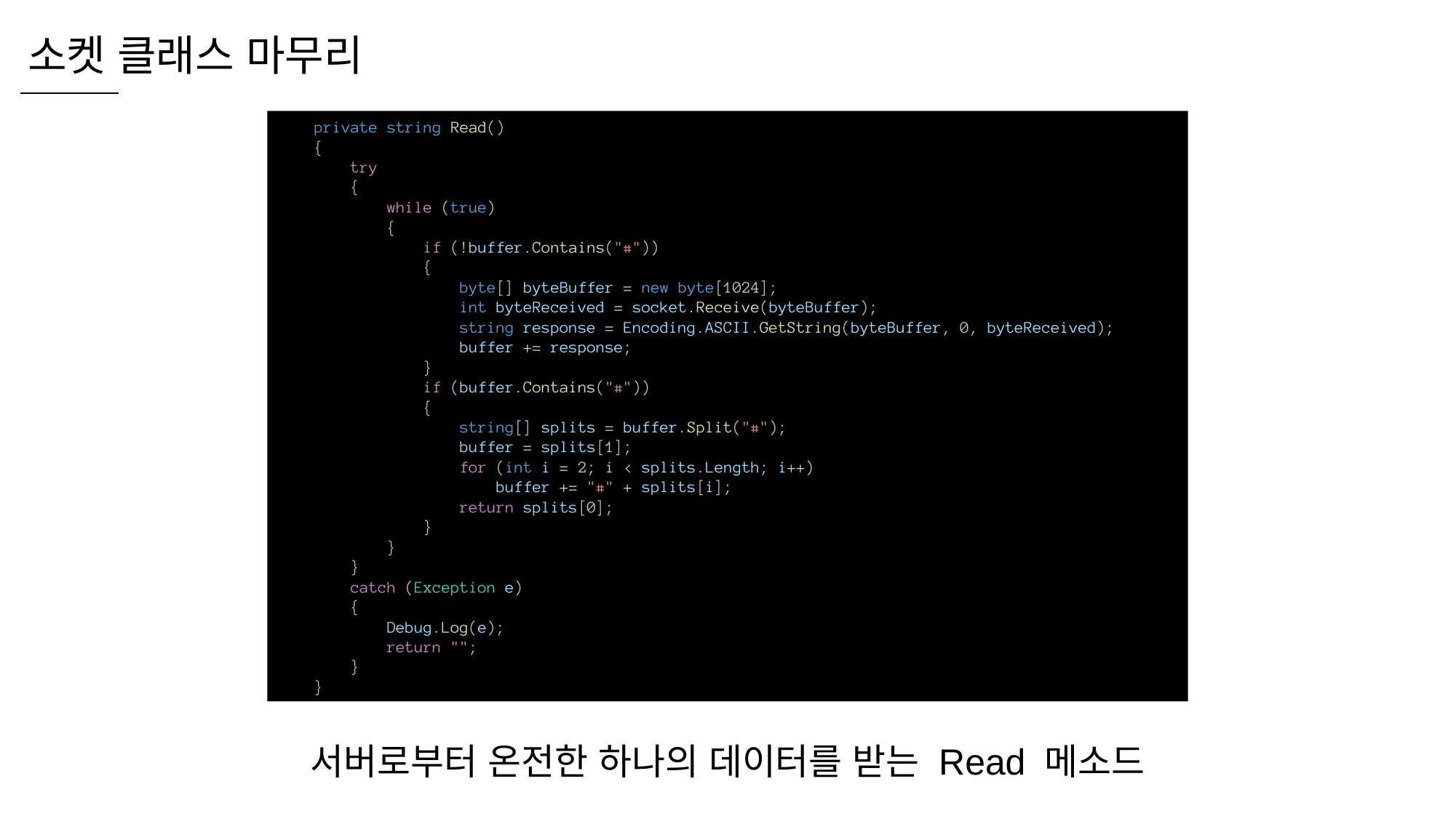

소켓 클래스 마무리
    private string Read()
    {
        try
        {
            while (true)
            {
                if (!buffer.Contains("#"))
                {
                    byte[] byteBuffer = new byte[1024];
                    int byteReceived = socket.Receive(byteBuffer);
                    string response = Encoding.ASCII.GetString(byteBuffer, 0, byteReceived);
                    buffer += response;
                }
                if (buffer.Contains("#"))
                {
                    string[] splits = buffer.Split("#");
                    buffer = splits[1];
                    for (int i = 2; i < splits.Length; i++)
                        buffer += "#" + splits[i];
                    return splits[0];
                }
            }
        }
        catch (Exception e)
        {
            Debug.Log(e);
            return "";
        }
    }
서버로부터 온전한 하나의 데이터를 받는 Read 메소드